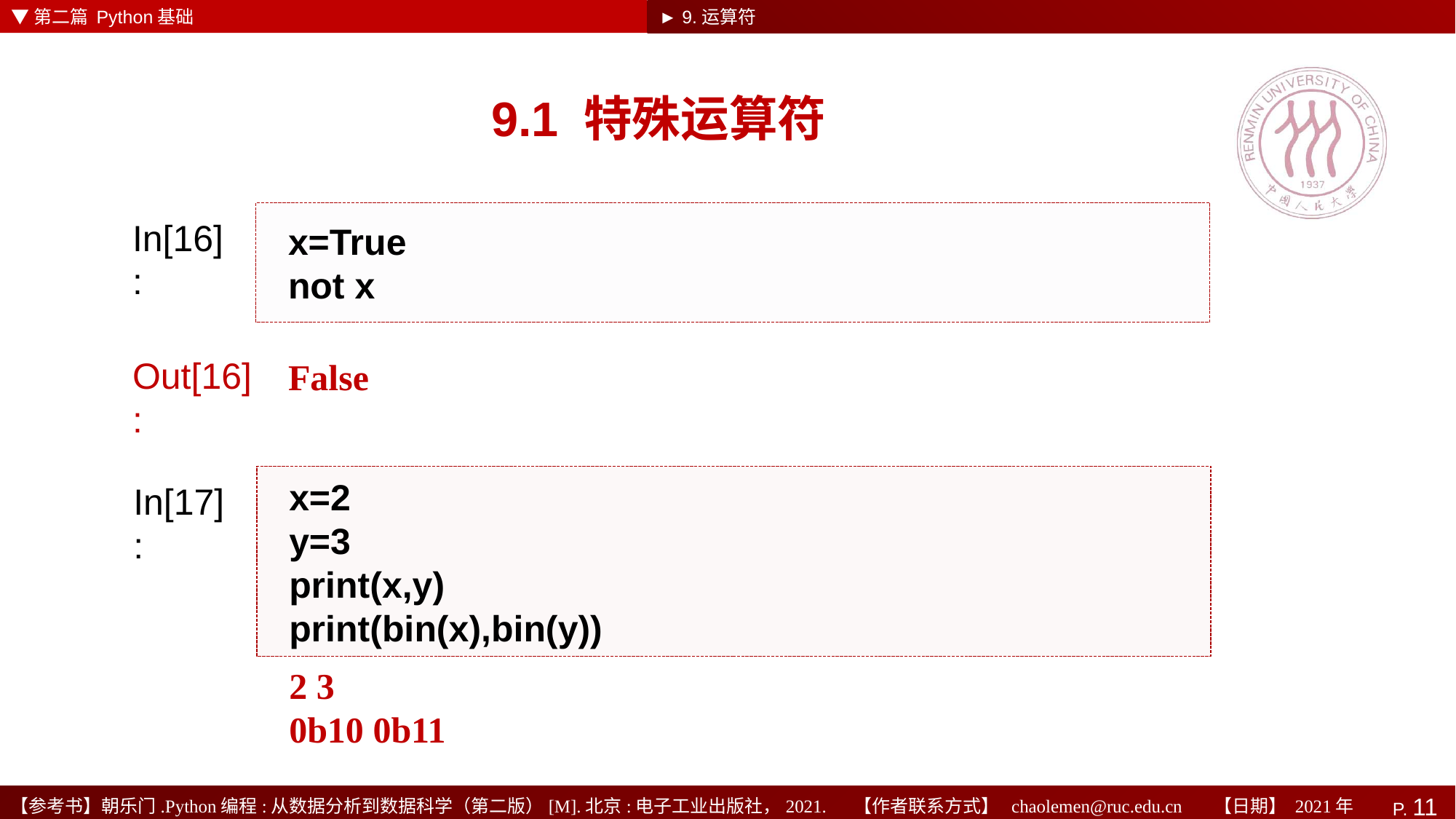

▼第二篇 Python基础
► 9.运算符
# 9.1 特殊运算符
x=True
not x
In[16]:
False
Out[16]:
x=2
y=3
print(x,y)
print(bin(x),bin(y))
In[17]:
2 3
0b10 0b11